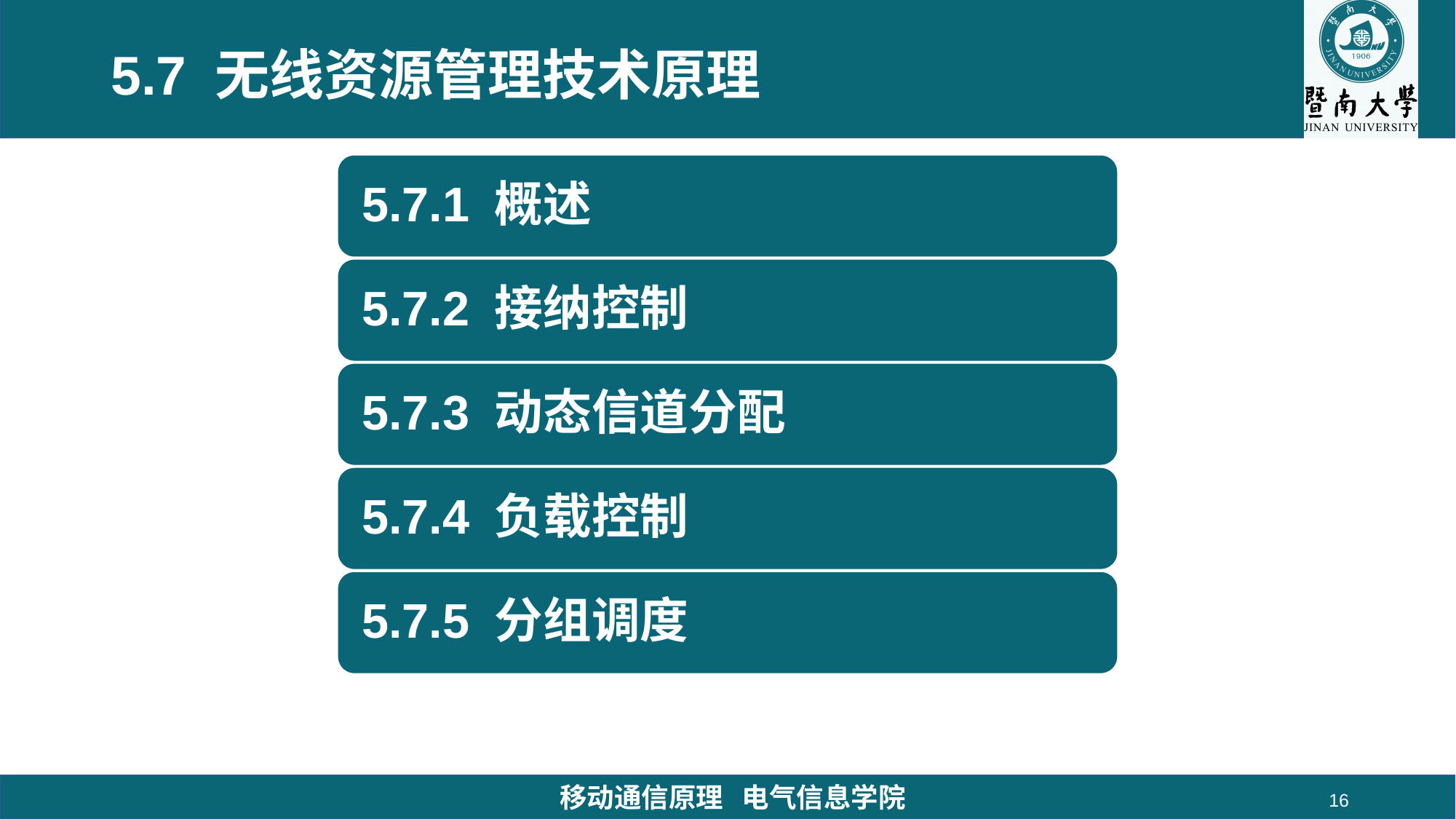

# 5.7 无线资源管理技术原理
5.7.1 概述
5.7.2 接纳控制
5.7.3 动态信道分配
5.7.4 负载控制
5.7.5 分组调度
移动通信原理   电气信息学院
16